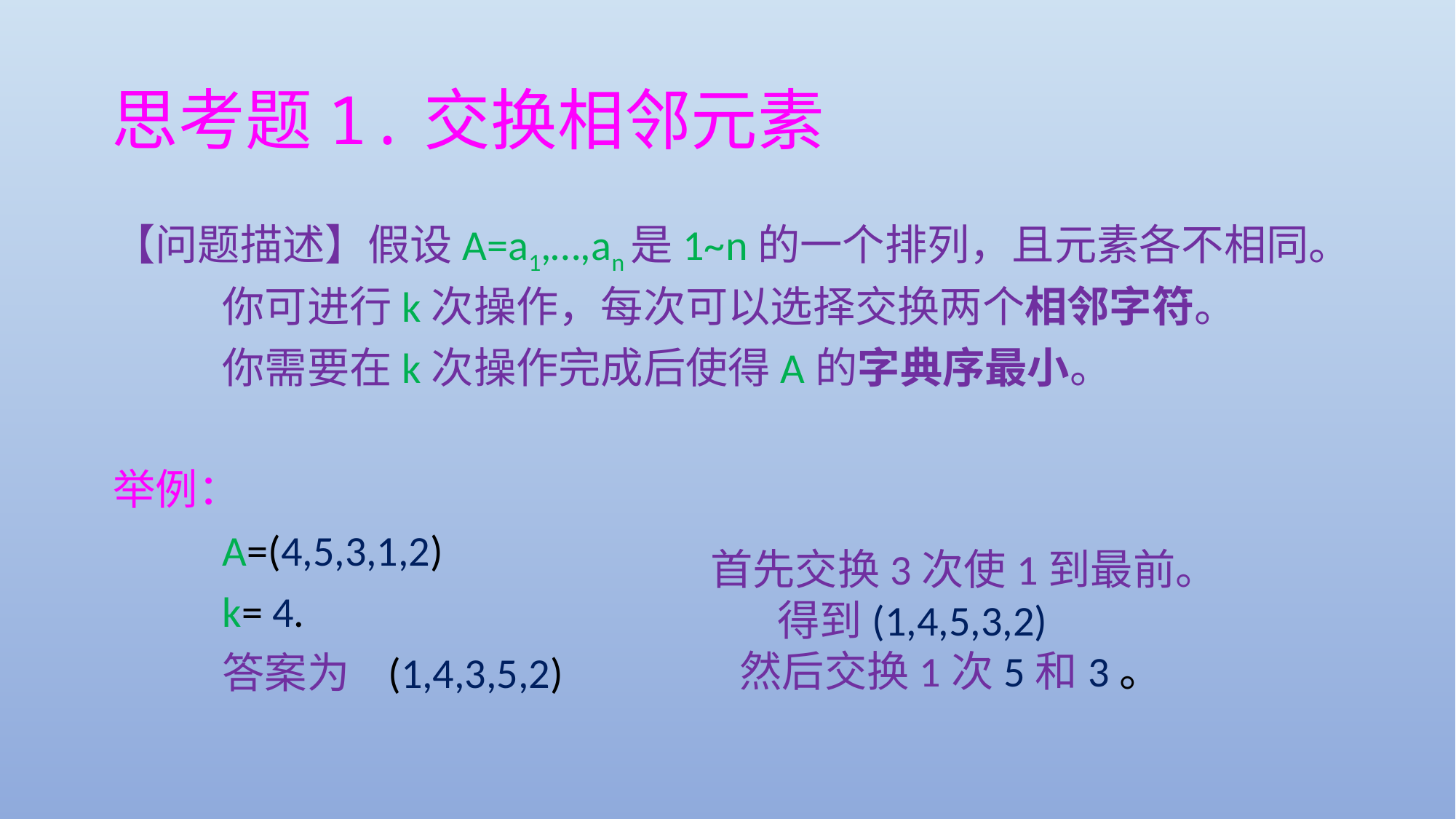

# 思考题1.交换相邻元素
【问题描述】假设A=a1,…,an是1~n的一个排列，且元素各不相同。
	你可进行k次操作，每次可以选择交换两个相邻字符。
	你需要在k次操作完成后使得A的字典序最小。

举例：
	A=(4,5,3,1,2)
	k= 4.
	答案为   (1,4,3,5,2)
首先交换3次使1到最前。
      得到(1,4,5,3,2)
  然后交换1次5和3。